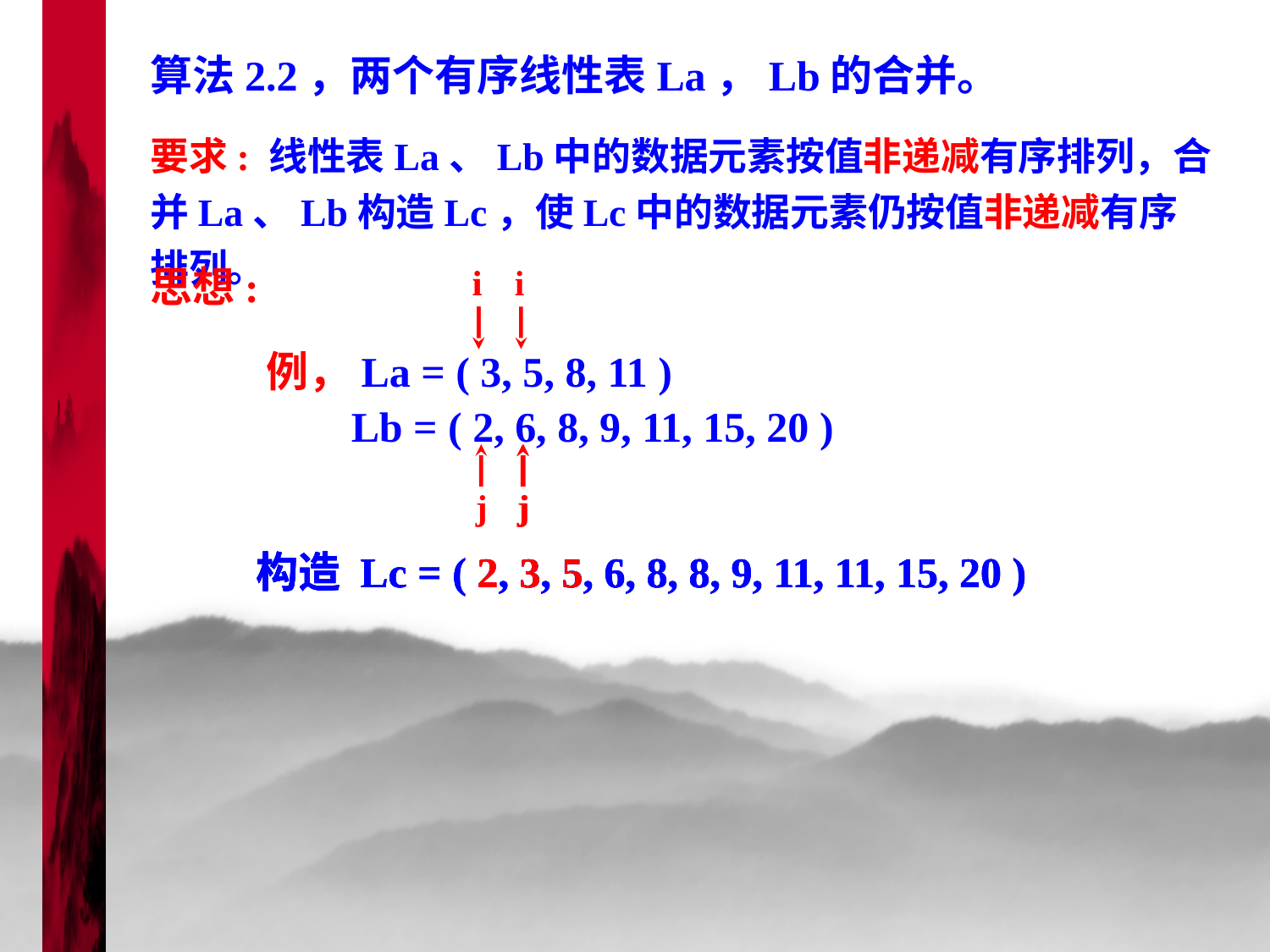

算法2.2，两个有序线性表La，Lb的合并。
要求: 线性表La、Lb中的数据元素按值非递减有序排列，合并La、Lb构造Lc，使Lc中的数据元素仍按值非递减有序排列。
思想:
i

j
构造 Lc = ( 2, 3, 5, 6, 8, 8, 9, 11, 11, 15, 20 )
i

j
构造 Lc = ( 2, 3, 5, 6, 8, 8, 9, 11, 11, 15, 20 )
i

j
构造 Lc = ( 2, 3, 5, 6, 8, 8, 9, 11, 11, 15, 20 )
例，La = ( 3, 5, 8, 11 )
        Lb = ( 2, 6, 8, 9, 11, 15, 20 )
构造 Lc = ( 2, 3, 5, 6, 8, 8, 9, 11, 11, 15, 20 )